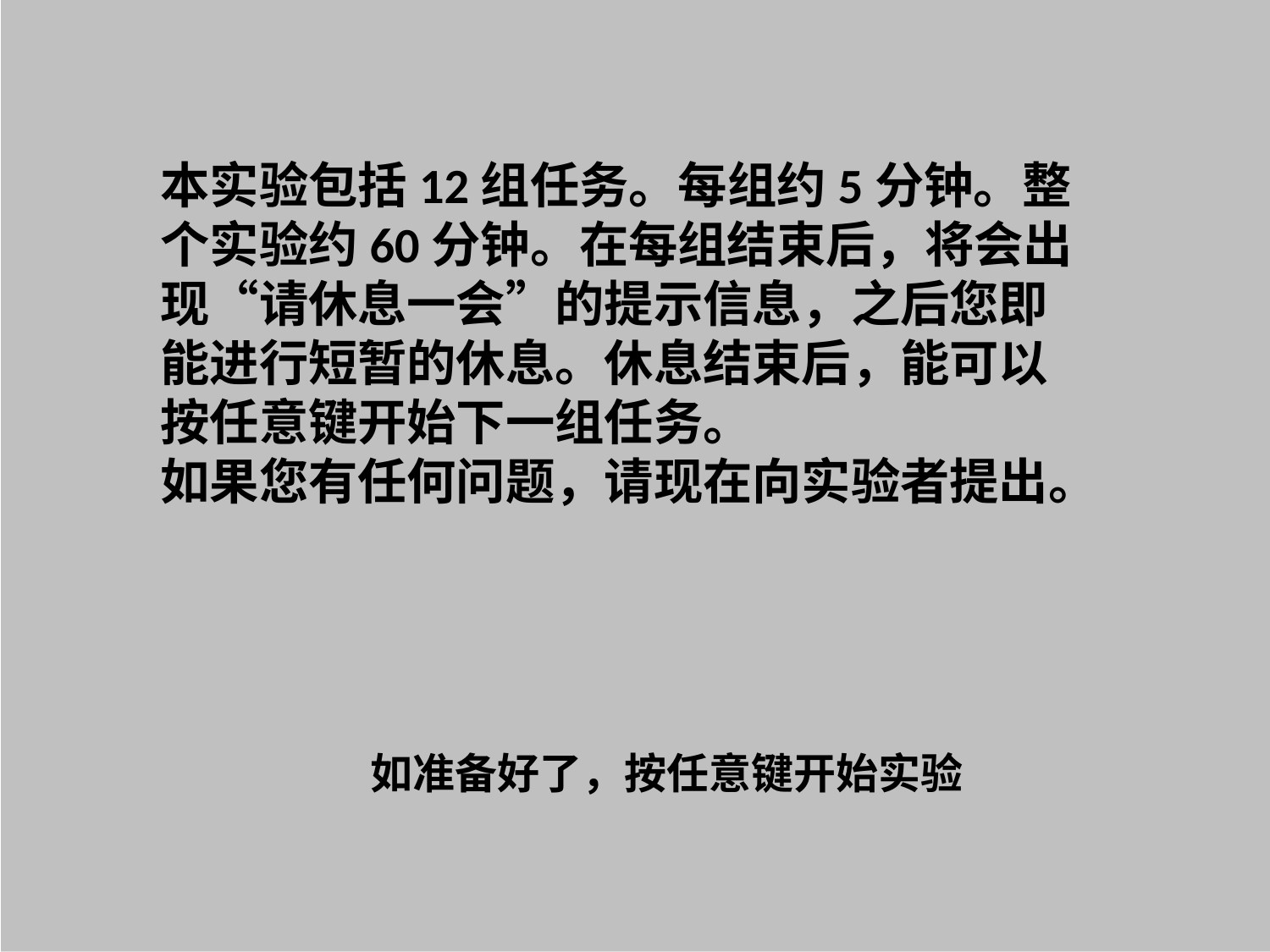

本实验包括12组任务。每组约5分钟。整个实验约60分钟。在每组结束后，将会出现“请休息一会”的提示信息，之后您即能进行短暂的休息。休息结束后，能可以按任意键开始下一组任务。
如果您有任何问题，请现在向实验者提出。
如准备好了，按任意键开始实验